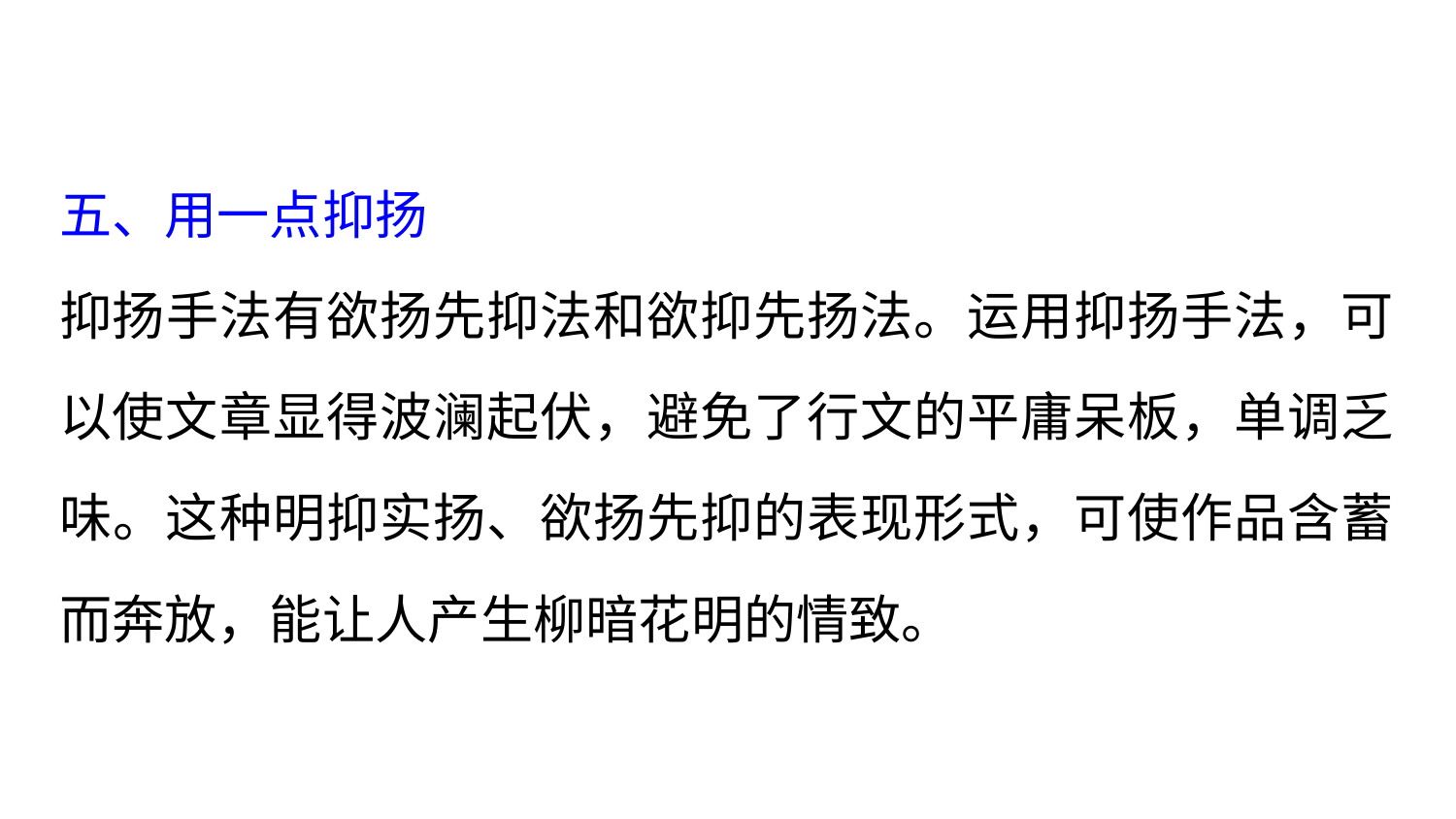

五、用一点抑扬
抑扬手法有欲扬先抑法和欲抑先扬法。运用抑扬手法，可以使文章显得波澜起伏，避免了行文的平庸呆板，单调乏味。这种明抑实扬、欲扬先抑的表现形式，可使作品含蓄而奔放，能让人产生柳暗花明的情致。